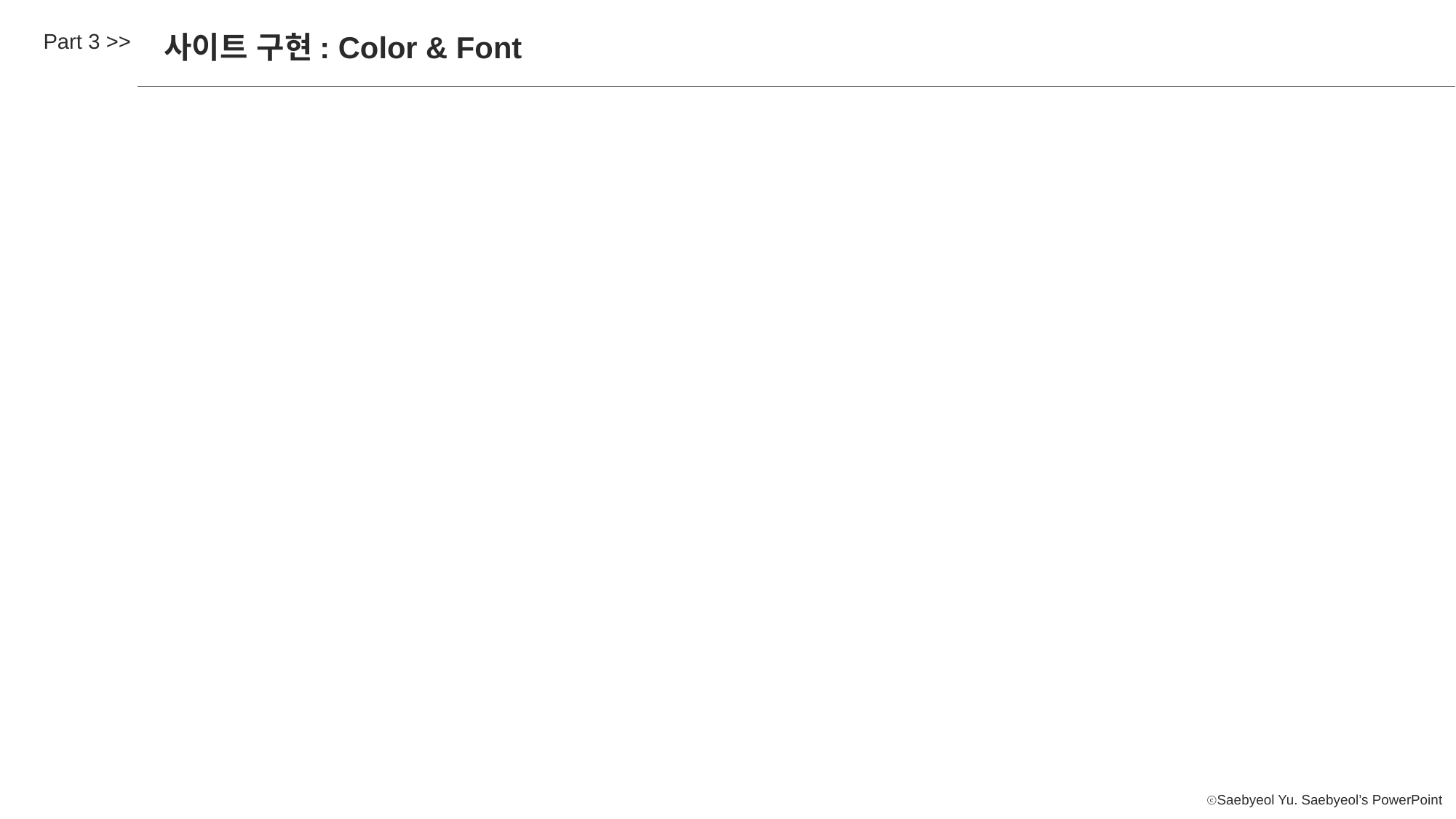

Part 3 >>
사이트 구현: Color & Font